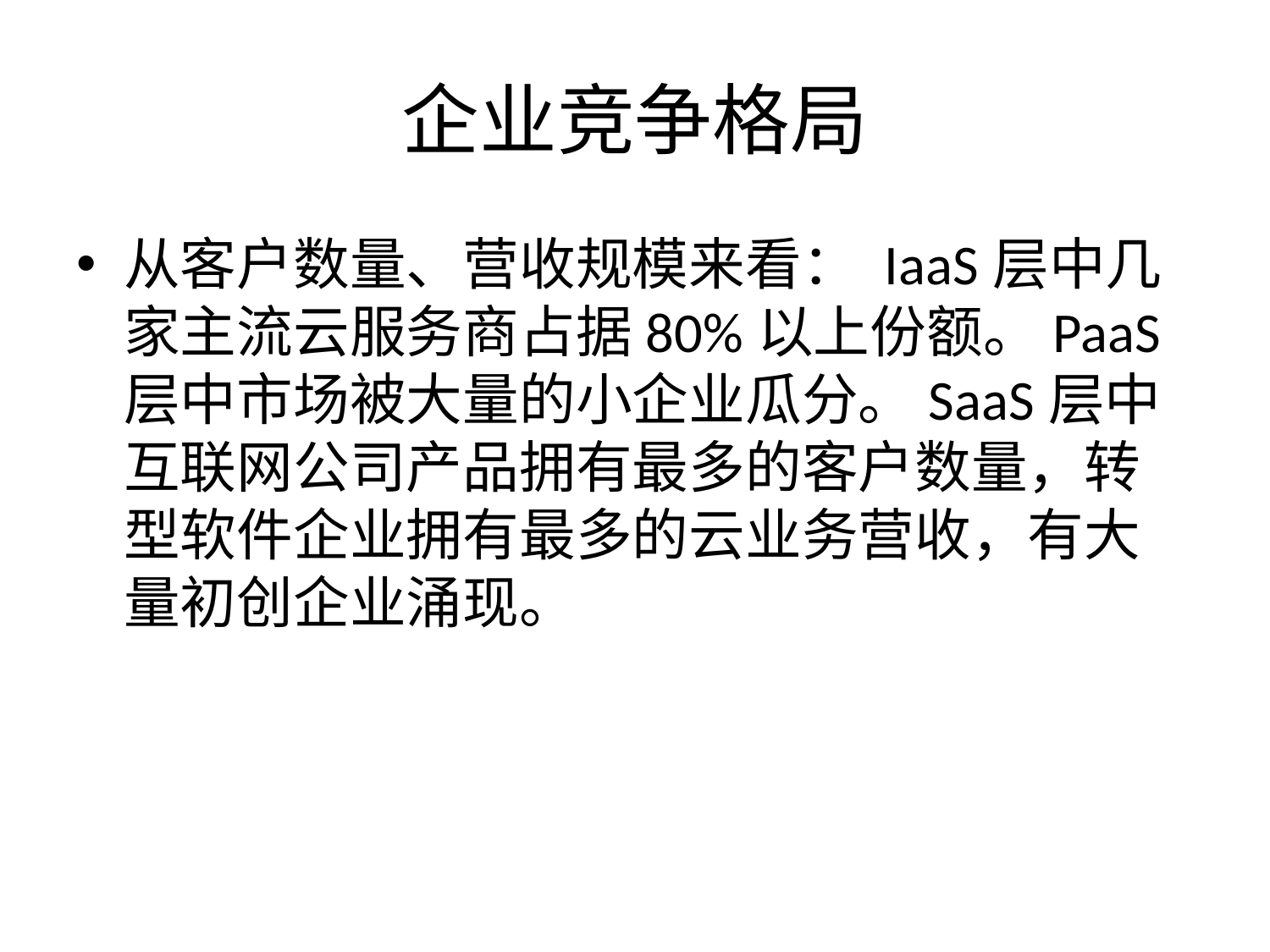

# 企业竞争格局
从客户数量、营收规模来看： IaaS层中几家主流云服务商占据80%以上份额。PaaS层中市场被大量的小企业瓜分。SaaS层中互联网公司产品拥有最多的客户数量，转型软件企业拥有最多的云业务营收，有大量初创企业涌现。